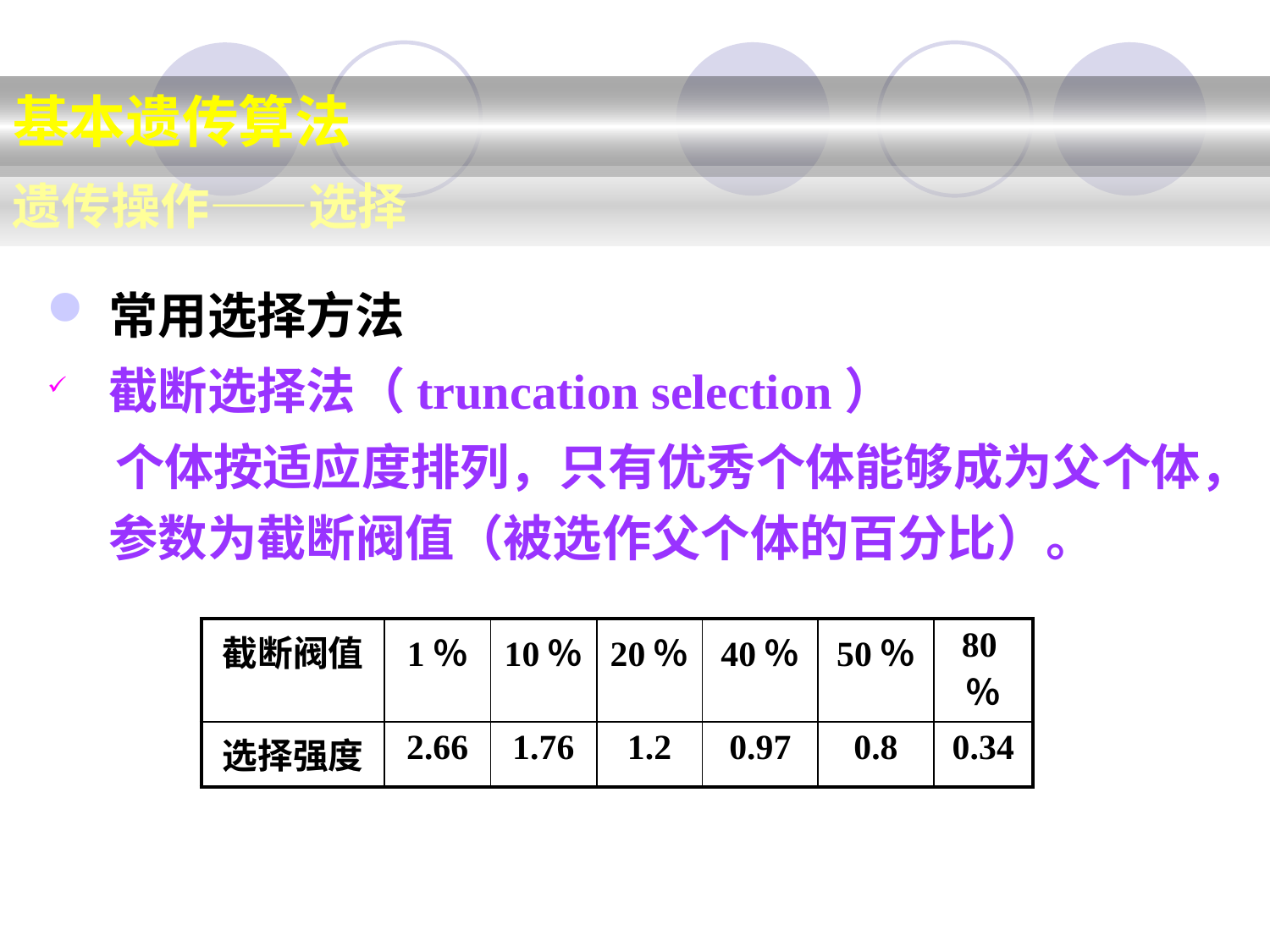

基本遗传算法
遗传操作——选择
常用选择方法
截断选择法（truncation selection）
     个体按适应度排列，只有优秀个体能够成为父个体，参数为截断阀值（被选作父个体的百分比）。
| 截断阀值 | 1％ | 10％ | 20％ | 40％ | 50％ | 80％ |
| --- | --- | --- | --- | --- | --- | --- |
| 选择强度 | 2.66 | 1.76 | 1.2 | 0.97 | 0.8 | 0.34 |